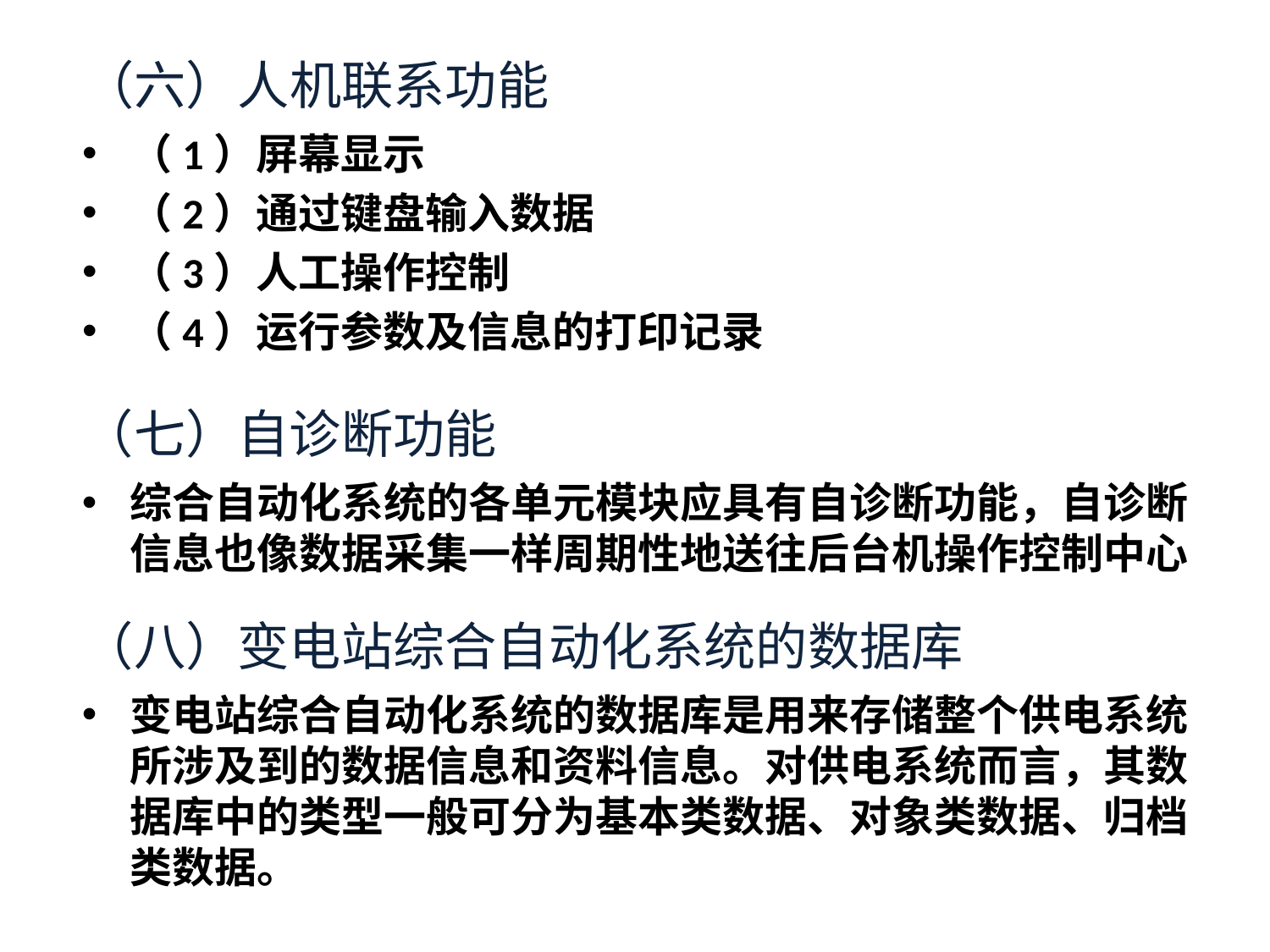

# （六）人机联系功能
（1）屏幕显示
（2）通过键盘输入数据
（3）人工操作控制
（4）运行参数及信息的打印记录
（七）自诊断功能
综合自动化系统的各单元模块应具有自诊断功能，自诊断信息也像数据采集一样周期性地送往后台机操作控制中心
（八）变电站综合自动化系统的数据库
变电站综合自动化系统的数据库是用来存储整个供电系统所涉及到的数据信息和资料信息。对供电系统而言，其数据库中的类型一般可分为基本类数据、对象类数据、归档类数据。